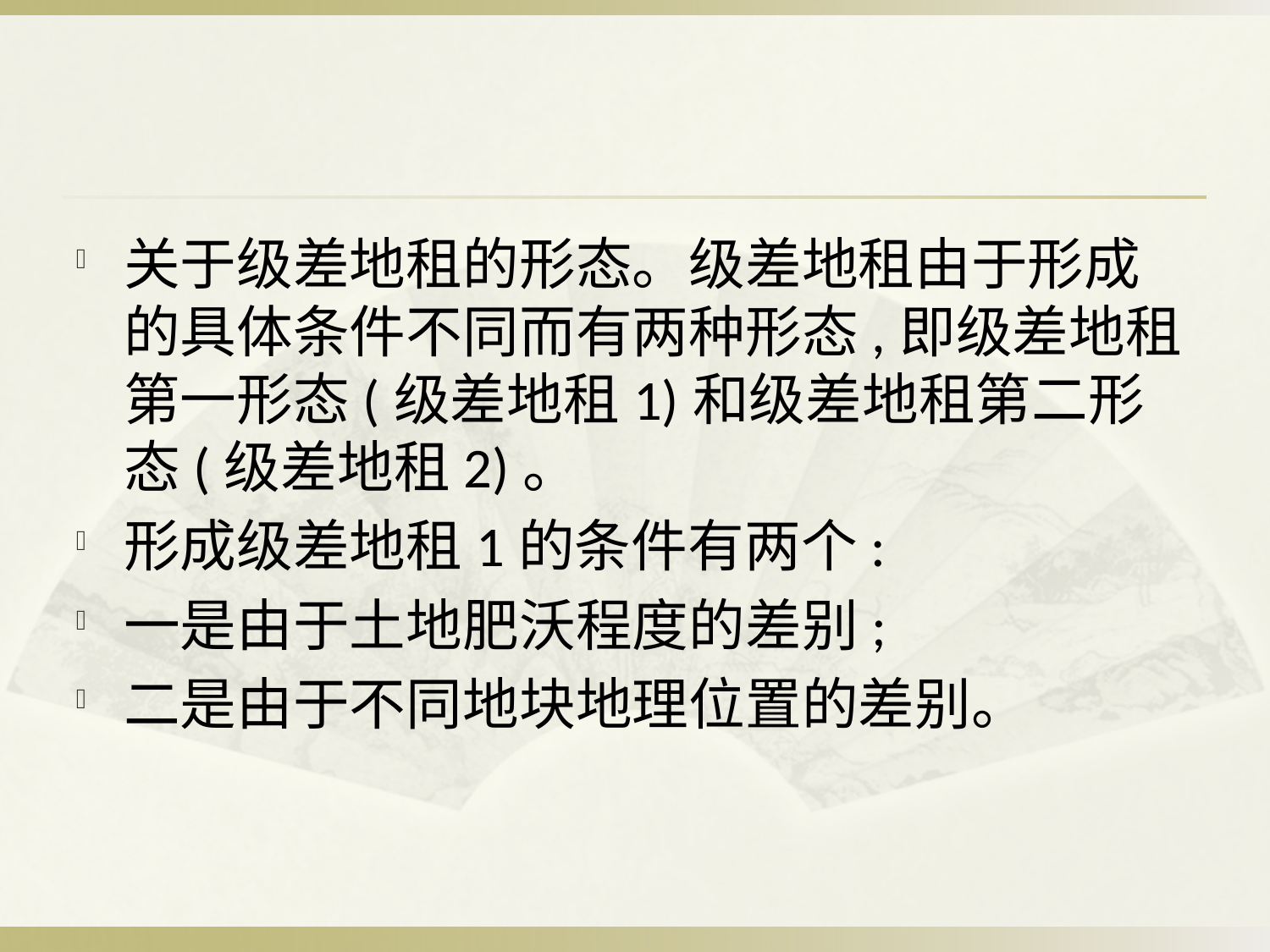

#
关于级差地租的形态。级差地租由于形成的具体条件不同而有两种形态,即级差地租第一形态(级差地租1)和级差地租第二形态(级差地租2)。
形成级差地租1的条件有两个:
一是由于土地肥沃程度的差别;
二是由于不同地块地理位置的差别。